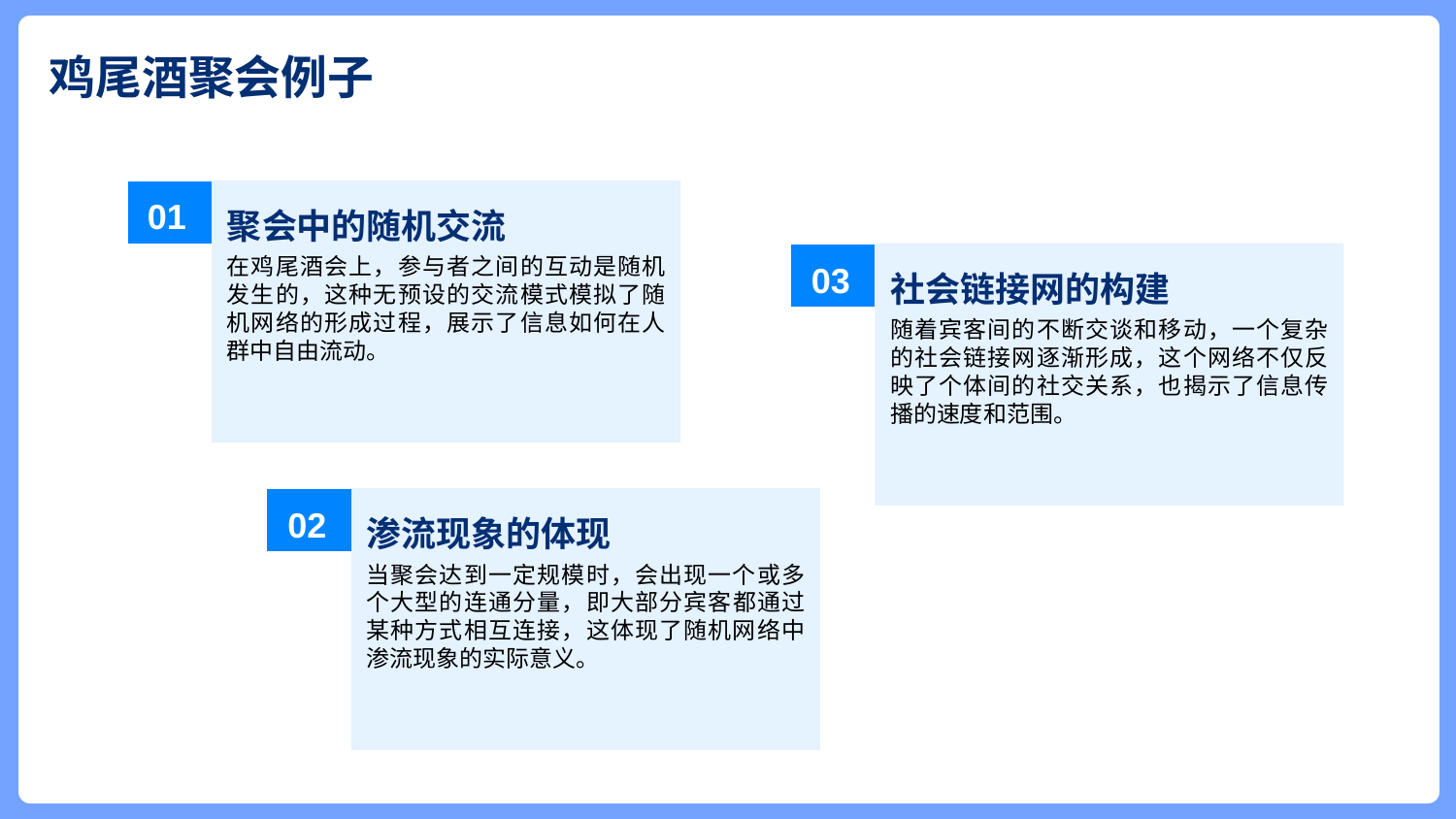

鸡尾酒聚会例子
01

聚会中的随机交流
在鸡尾酒会上，参与者之间的互动是随机发生的，这种无预设的交流模式模拟了随机网络的形成过程，展示了信息如何在人群中自由流动。
03

社会链接网的构建
随着宾客间的不断交谈和移动，一个复杂的社会链接网逐渐形成，这个网络不仅反映了个体间的社交关系，也揭示了信息传播的速度和范围。
02

渗流现象的体现
当聚会达到一定规模时，会出现一个或多个大型的连通分量，即大部分宾客都通过某种方式相互连接，这体现了随机网络中渗流现象的实际意义。